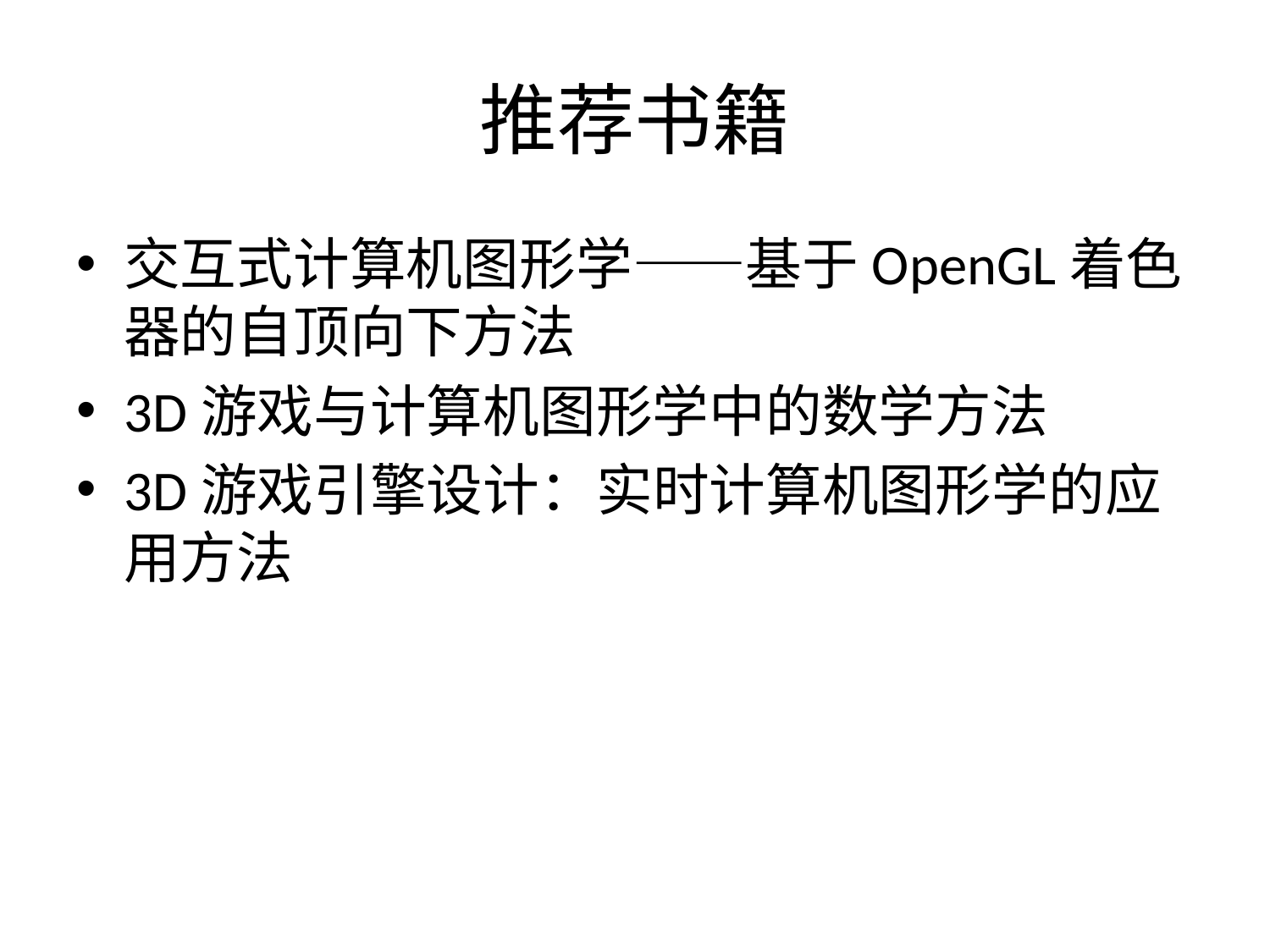

# 推荐书籍
交互式计算机图形学——基于OpenGL着色器的自顶向下方法
3D游戏与计算机图形学中的数学方法
3D游戏引擎设计：实时计算机图形学的应用方法